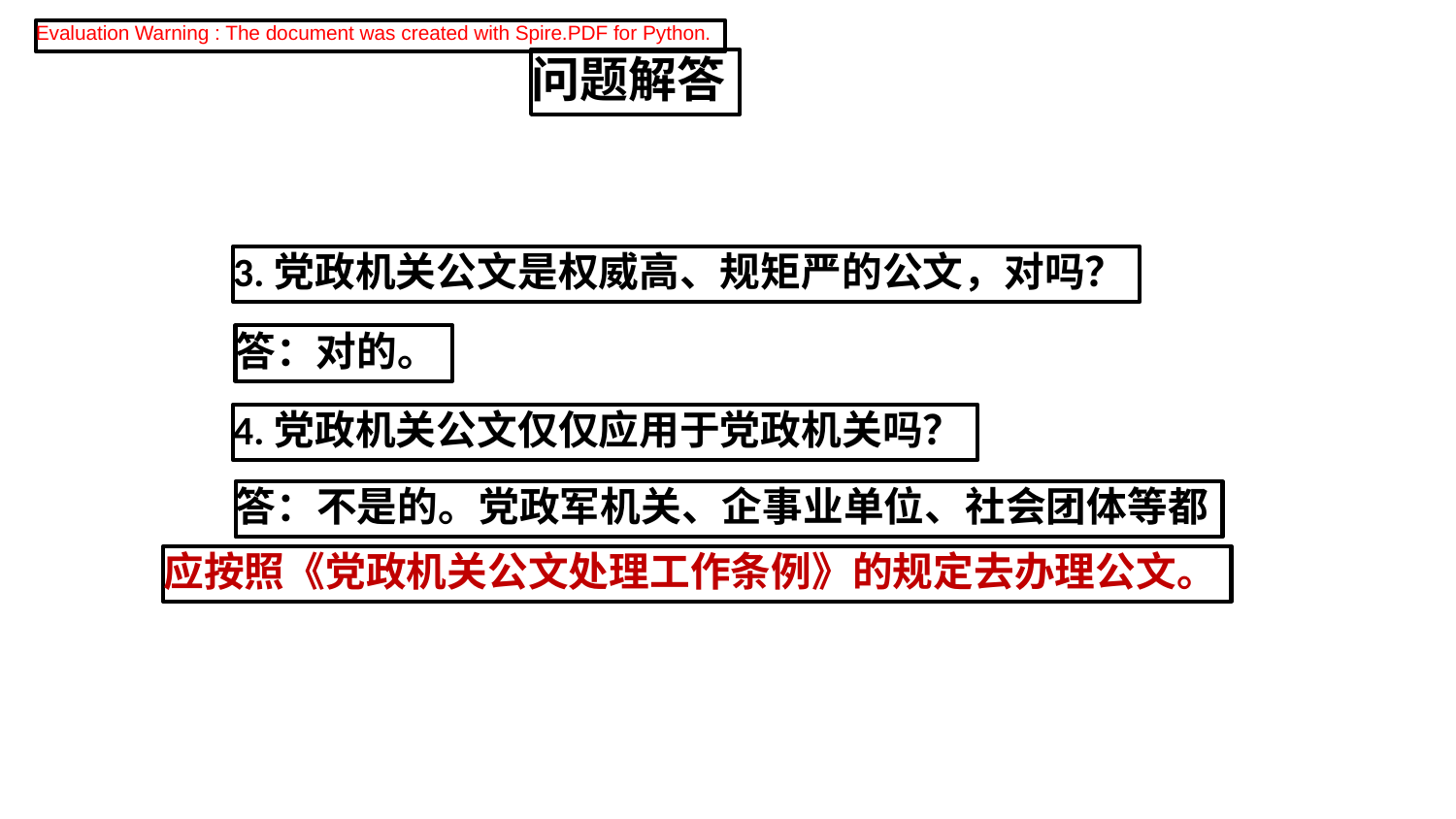

Evaluation Warning : The document was created with Spire.PDF for Python.
问题解答
3.党政机关公文是权威高、规矩严的公文，对吗？
答：对的。
4.党政机关公文仅仅应用于党政机关吗？
答：不是的。党政军机关、企事业单位、社会团体等都
应按照《党政机关公文处理工作条例》的规定去办理公文。